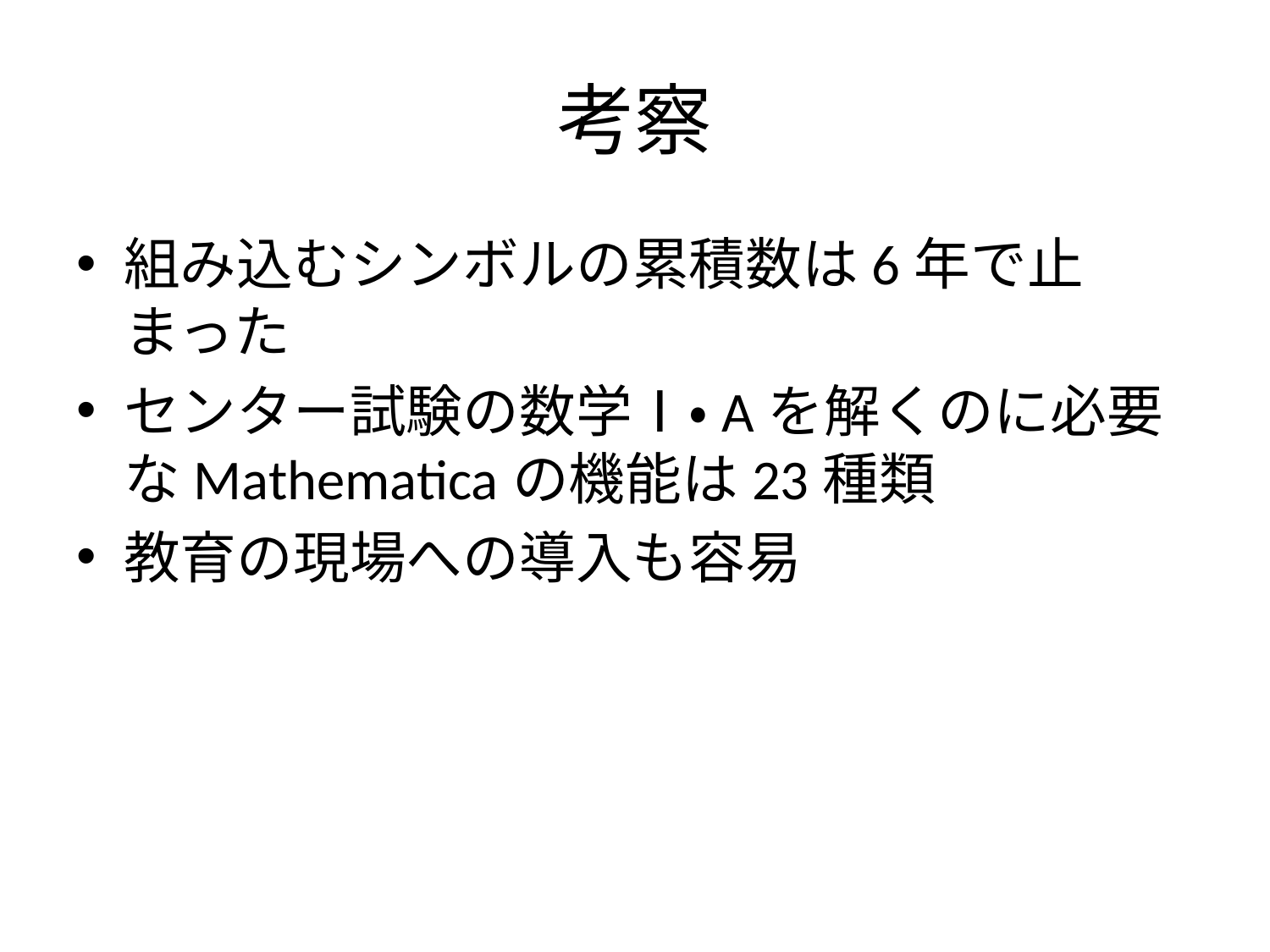

# 考察
組み込むシンボルの累積数は6年で止まった
センター試験の数学Ⅰ・Aを解くのに必要なMathematicaの機能は23種類
教育の現場への導入も容易